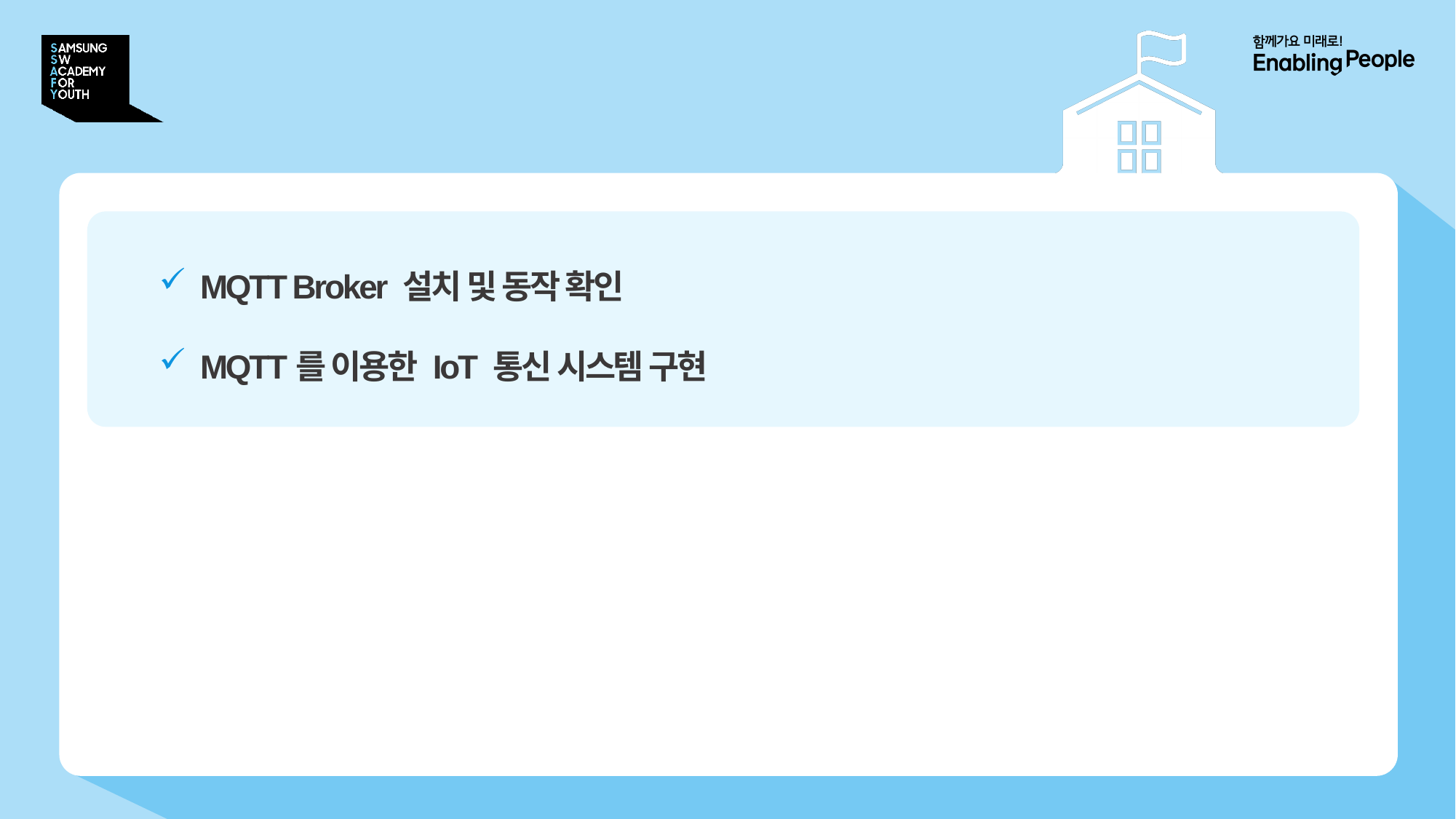

# 과제 목표

MQTT Broker 설치 및 동작 확인
MQTT를 이용한 IoT 통신 시스템 구현